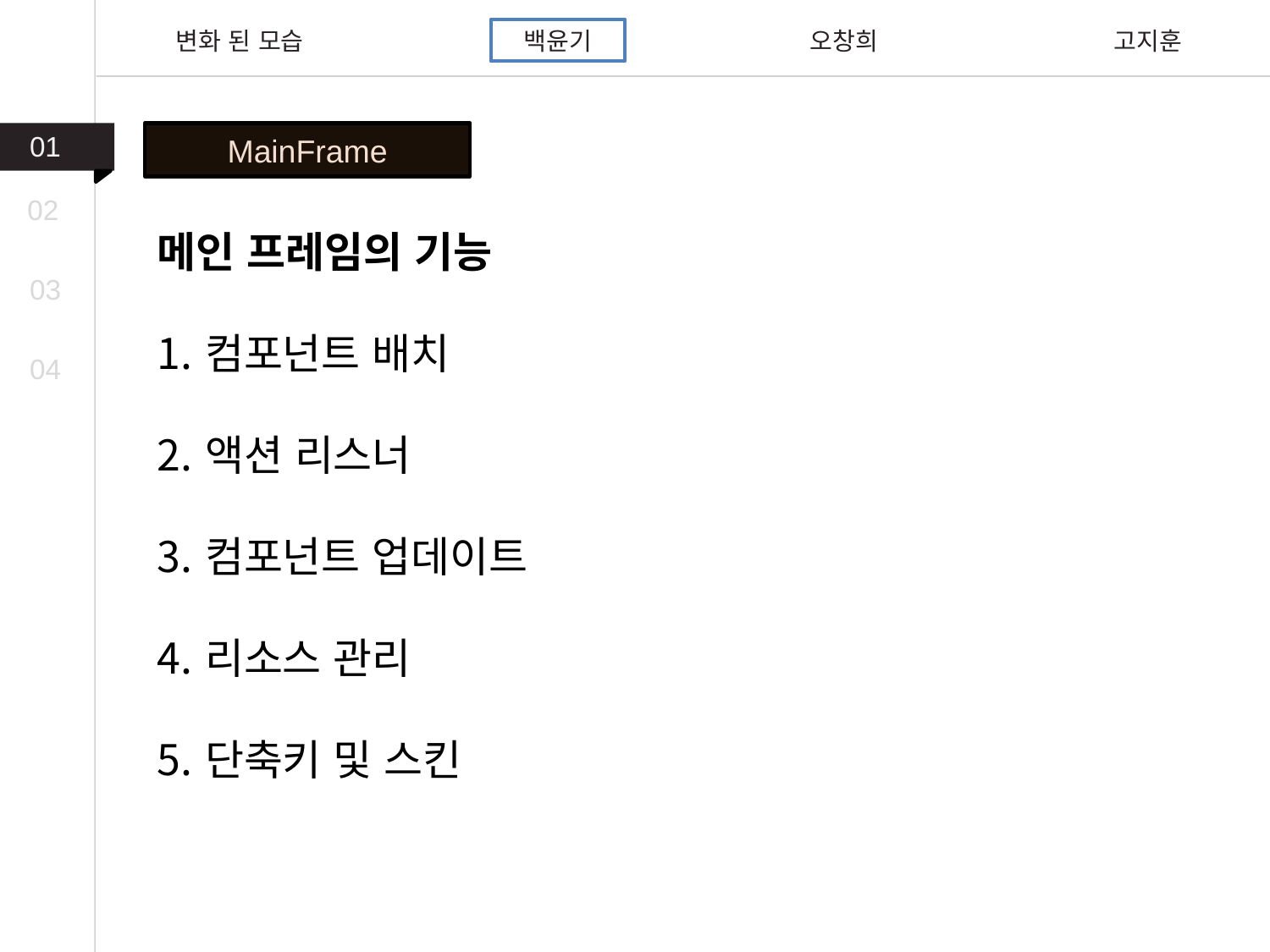

변화 된 모습
백윤기
오창희
고지훈
01
MainFrame

02
메인 프레임의 기능

컴포넌트 배치

액션 리스너

컴포넌트 업데이트

리소스 관리

단축키 및 스킨

03
04